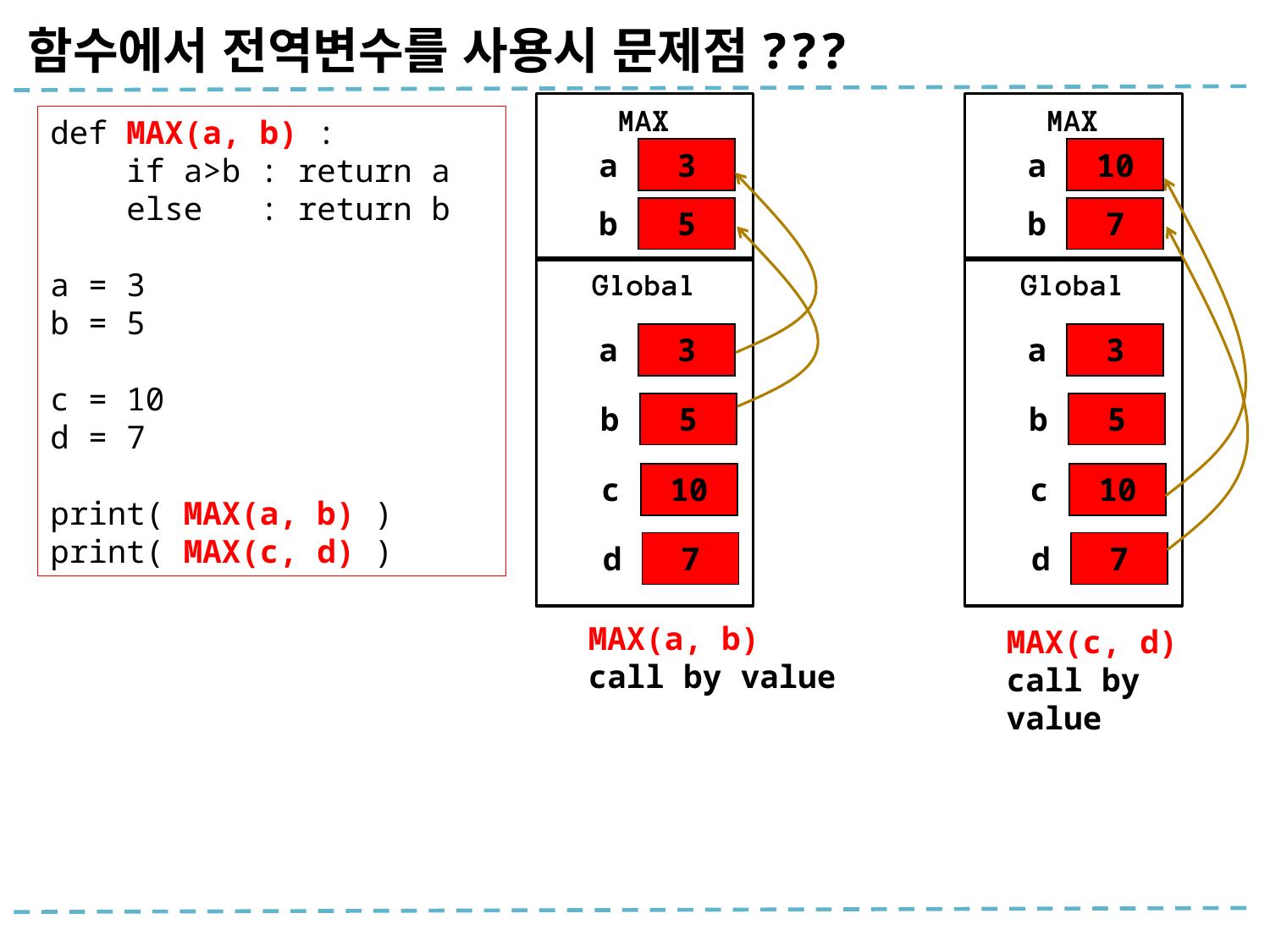

# 함수에서 전역변수를 사용시 문제점???
MAX
MAX
def MAX(a, b) :
    if a>b : return a
    else   : return b

a = 3
b = 5

c = 10
d = 7

print( MAX(a, b) )
print( MAX(c, d) )
| a | 3 |
| --- | --- |
| a | 10 |
| --- | --- |

| b | 5 |
| --- | --- |
| b | 7 |
| --- | --- |

Global
Global
| a | 3 |
| --- | --- |
| a | 3 |
| --- | --- |
| b | 5 |
| --- | --- |
| b | 5 |
| --- | --- |
| c | 10 |
| --- | --- |
| c | 10 |
| --- | --- |
| d | 7 |
| --- | --- |
| d | 7 |
| --- | --- |
MAX(a, b)
call by value
MAX(c, d)
call by value